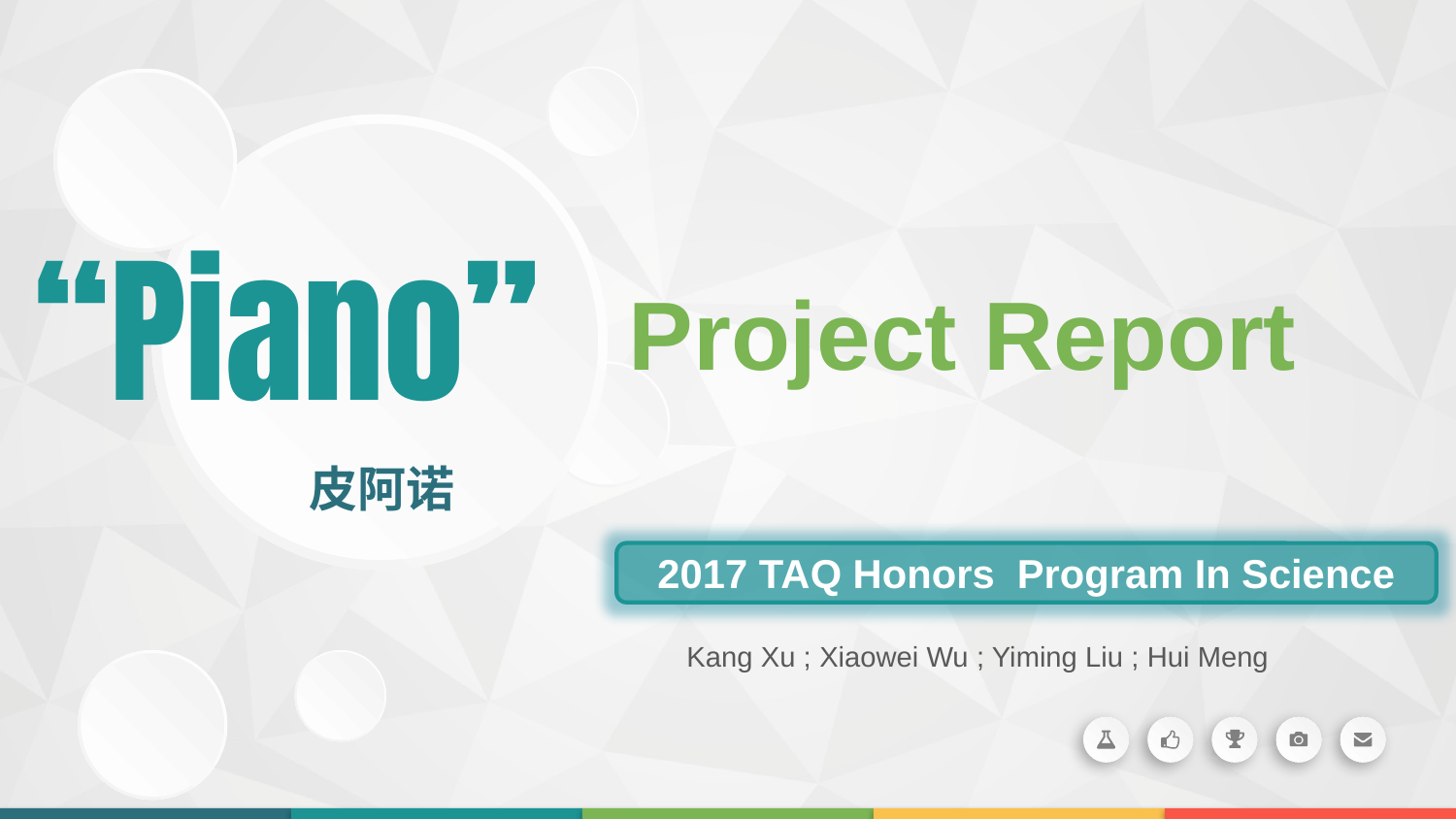

“Piano”
Project Report

皮阿诺
2017 TAQ Honors  Program In Science
Kang Xu ; Xiaowei Wu ; Yiming Liu ; Hui Meng